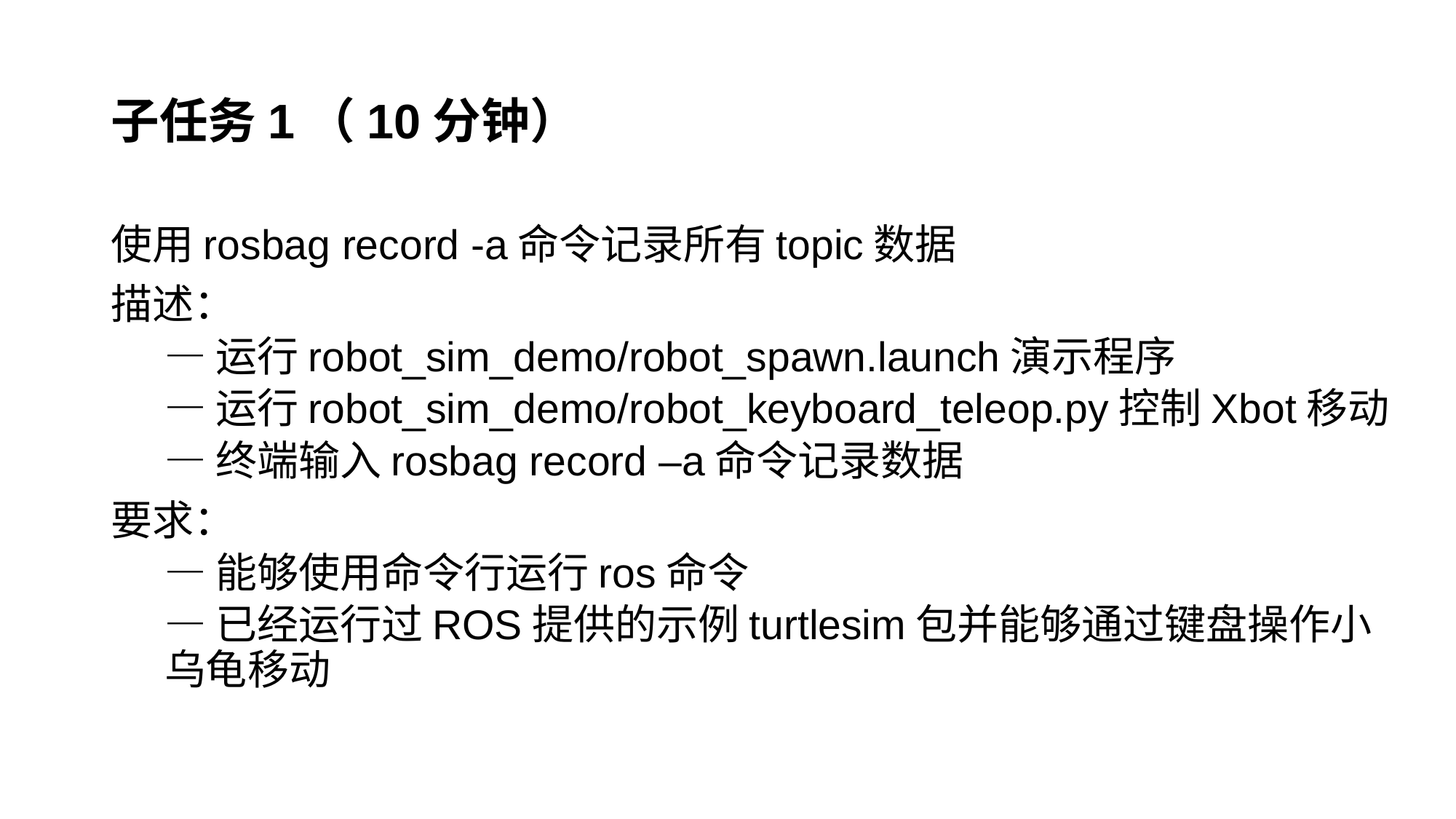

# 子任务1（10分钟）
使用rosbag record -a命令记录所有topic数据
描述：
—运行robot_sim_demo/robot_spawn.launch演示程序
—运行robot_sim_demo/robot_keyboard_teleop.py控制Xbot移动
—终端输入rosbag record –a命令记录数据
要求：
—能够使用命令行运行ros命令
—已经运行过ROS提供的示例turtlesim包并能够通过键盘操作小乌龟移动